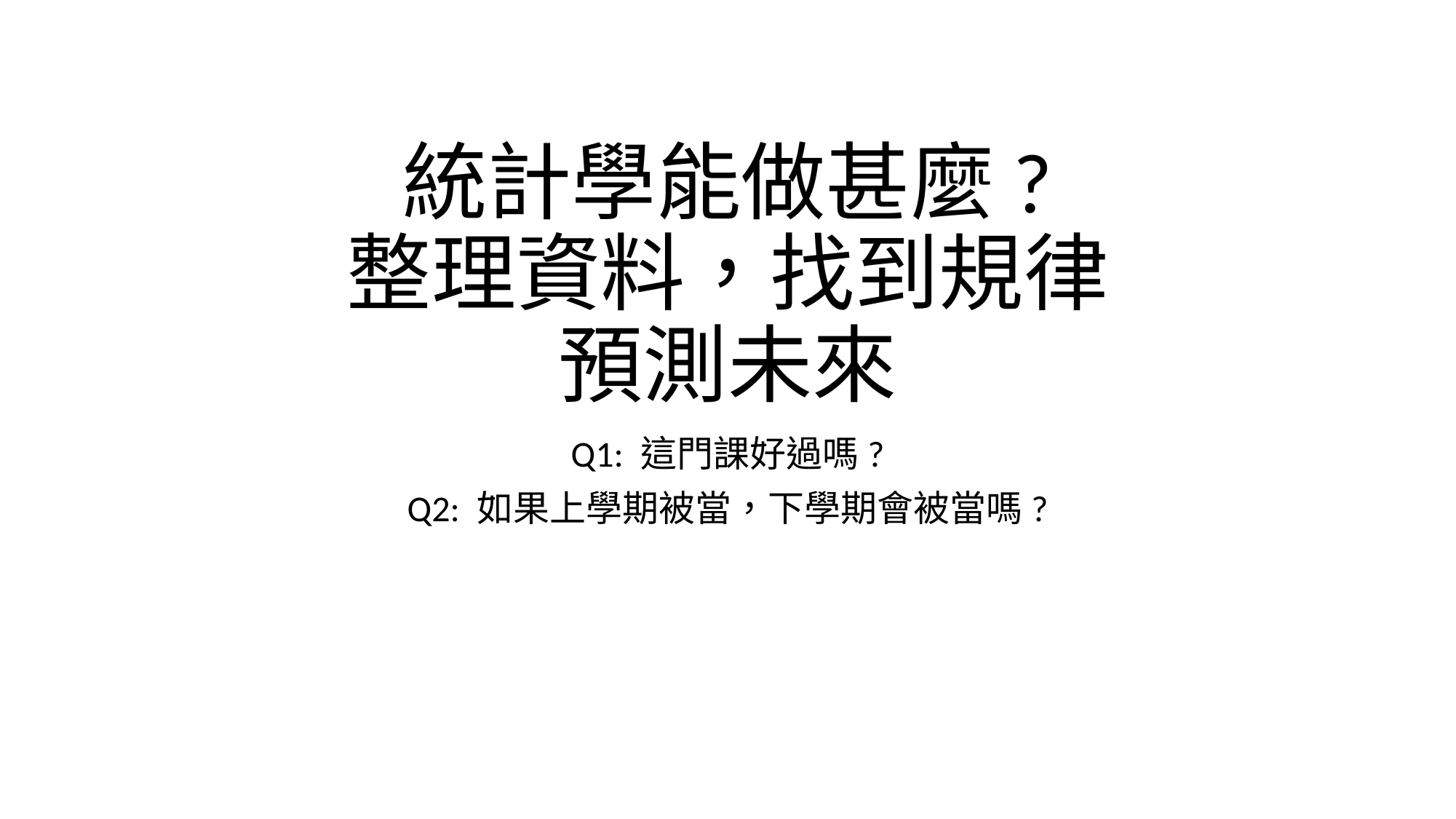

# 統計學能做甚麼? 整理資料，找到規律 預測未來
Q1: 這門課好過嗎?
Q2: 如果上學期被當，下學期會被當嗎?